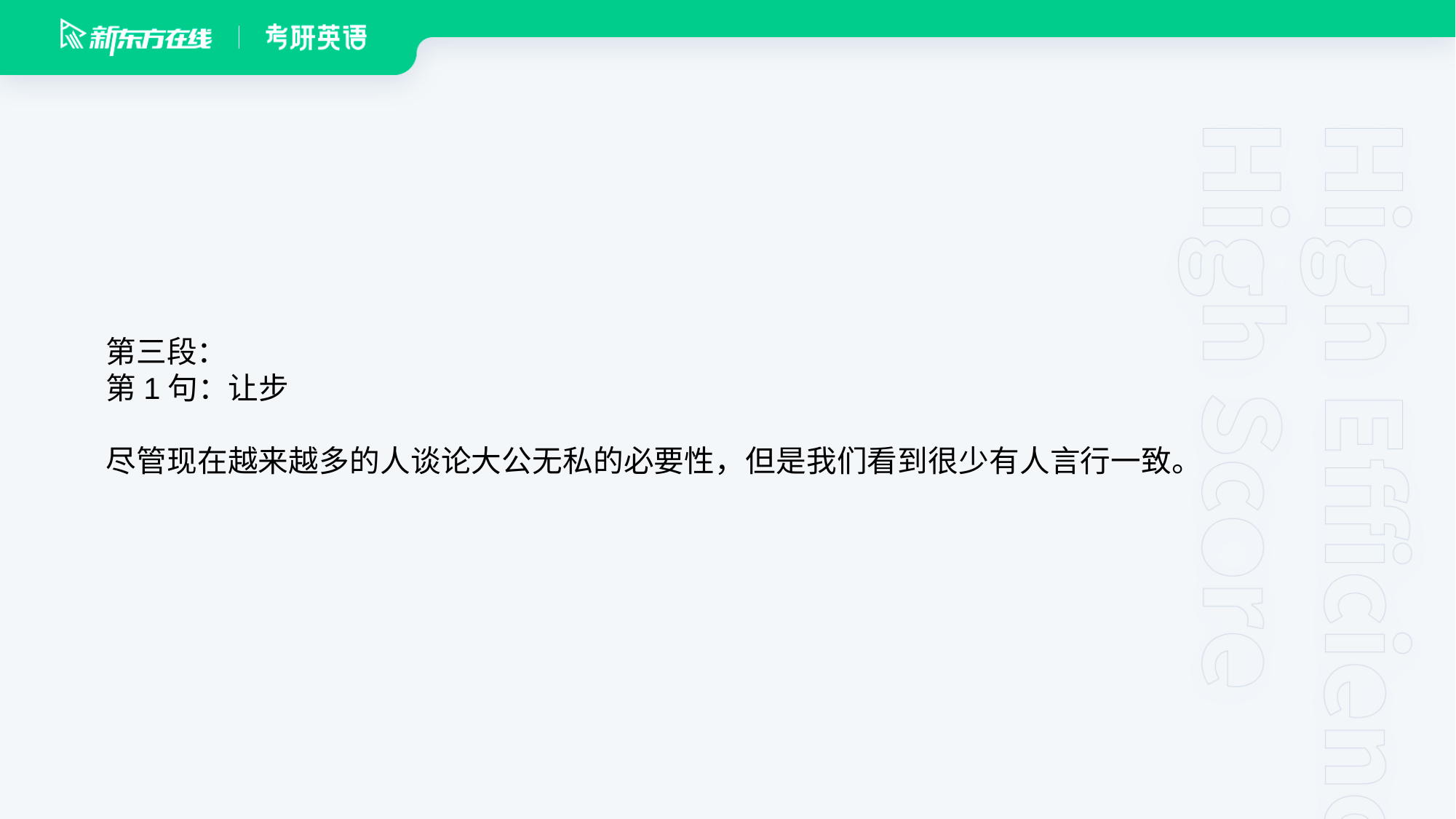

第三段：
第1句：让步

尽管现在越来越多的人谈论大公无私的必要性，但是我们看到很少有人言行一致。